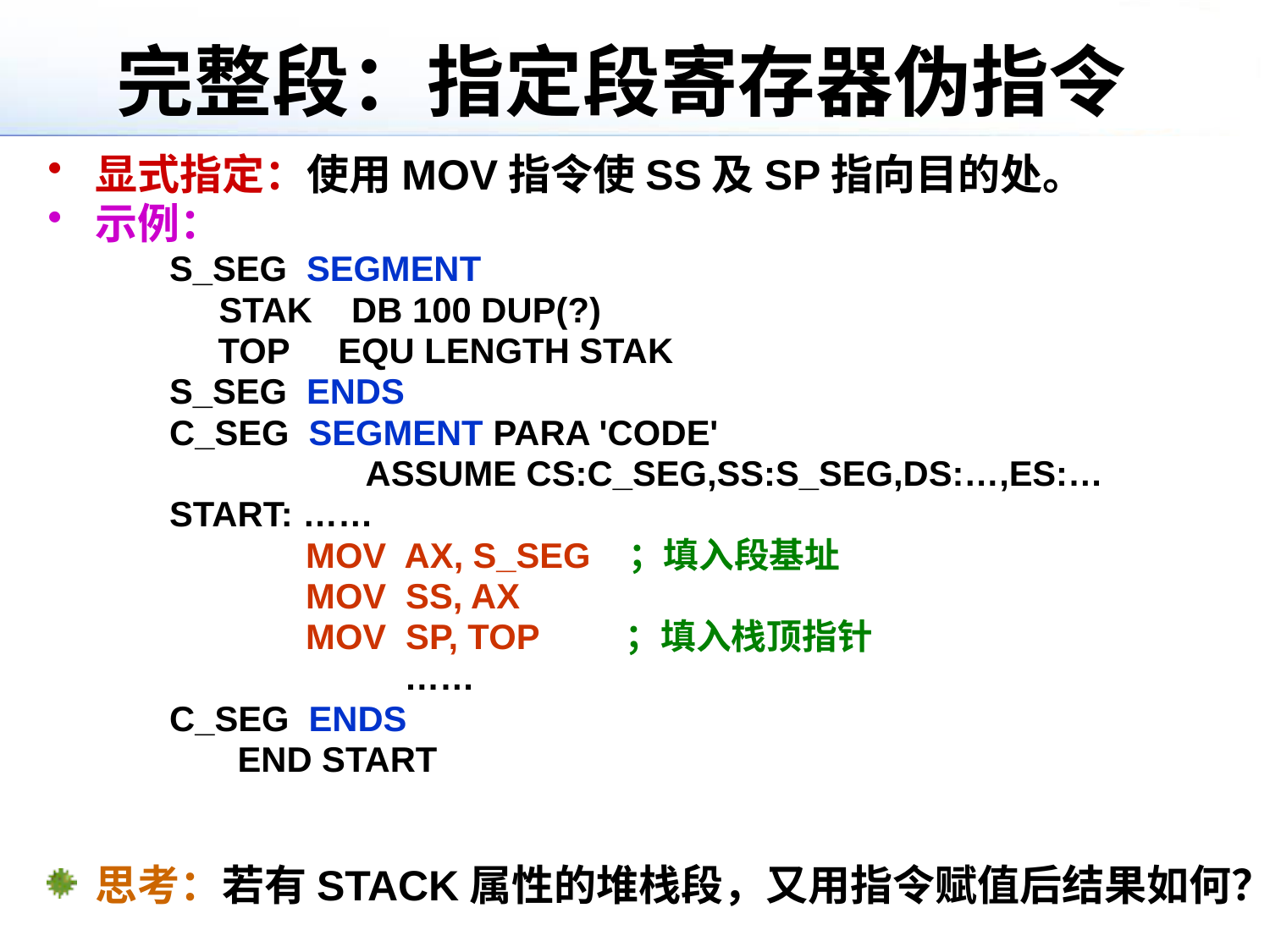

# 完整段：指定段寄存器伪指令
显式指定：使用MOV指令使SS及SP指向目的处。
示例：
      S_SEG  SEGMENT
 	       STAK    DB 100 DUP(?)
           TOP     EQU LENGTH STAK
      S_SEG  ENDS
      C_SEG  SEGMENT PARA 'CODE'
      	         ASSUME CS:C_SEG,SS:S_SEG,DS:…,ES:…
      START: ……
                    MOV  AX, S_SEG   ；填入段基址
                    MOV  SS, AX
                    MOV  SP, TOP        ；填入栈顶指针
		             ……
      C_SEG  ENDS
             END START
思考：若有STACK属性的堆栈段，又用指令赋值后结果如何？